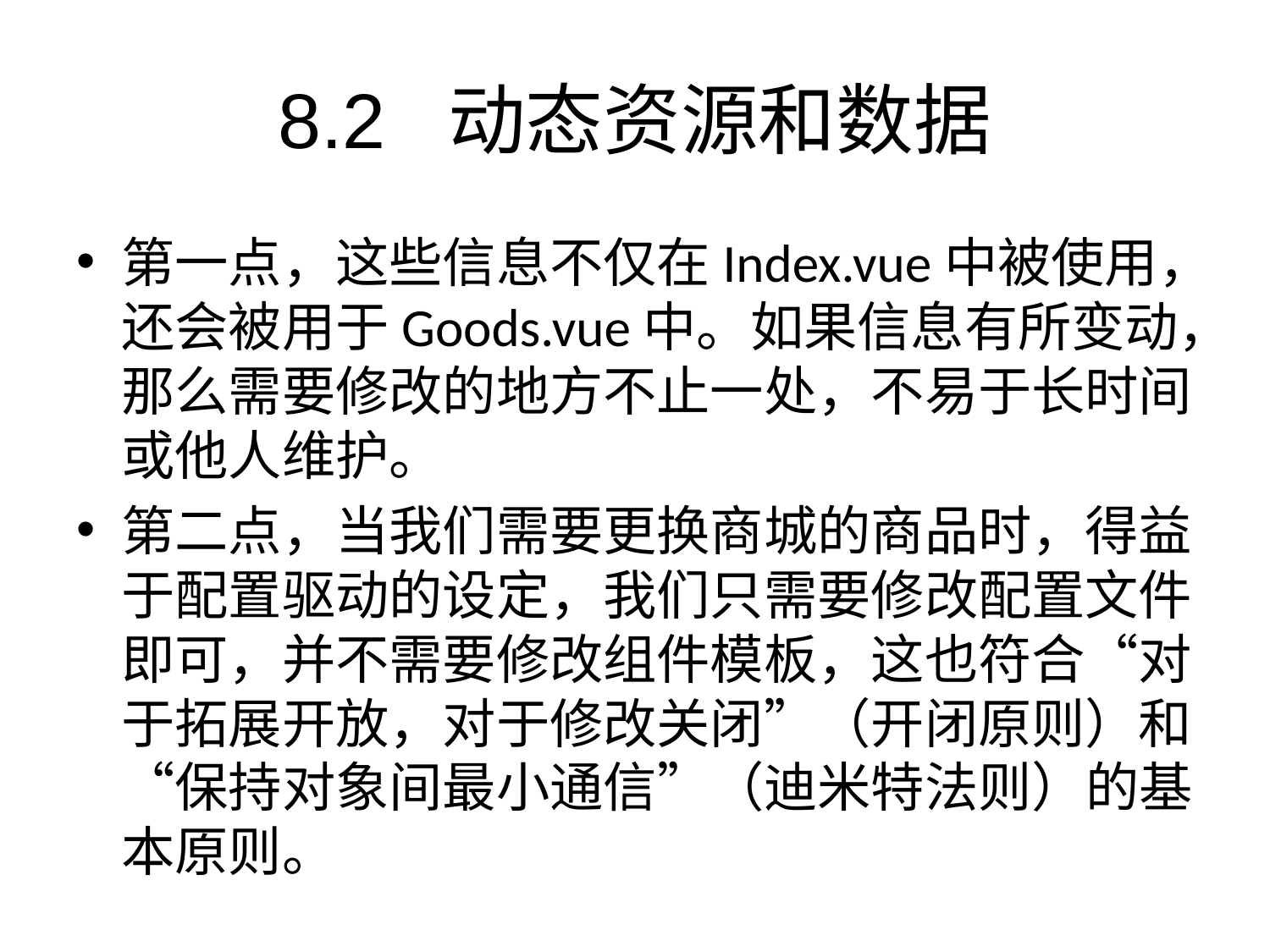

# 8.2  动态资源和数据
第一点，这些信息不仅在Index.vue中被使用，还会被用于Goods.vue中。如果信息有所变动，那么需要修改的地方不止一处，不易于长时间或他人维护。
第二点，当我们需要更换商城的商品时，得益于配置驱动的设定，我们只需要修改配置文件即可，并不需要修改组件模板，这也符合“对于拓展开放，对于修改关闭”（开闭原则）和“保持对象间最小通信”（迪米特法则）的基本原则。